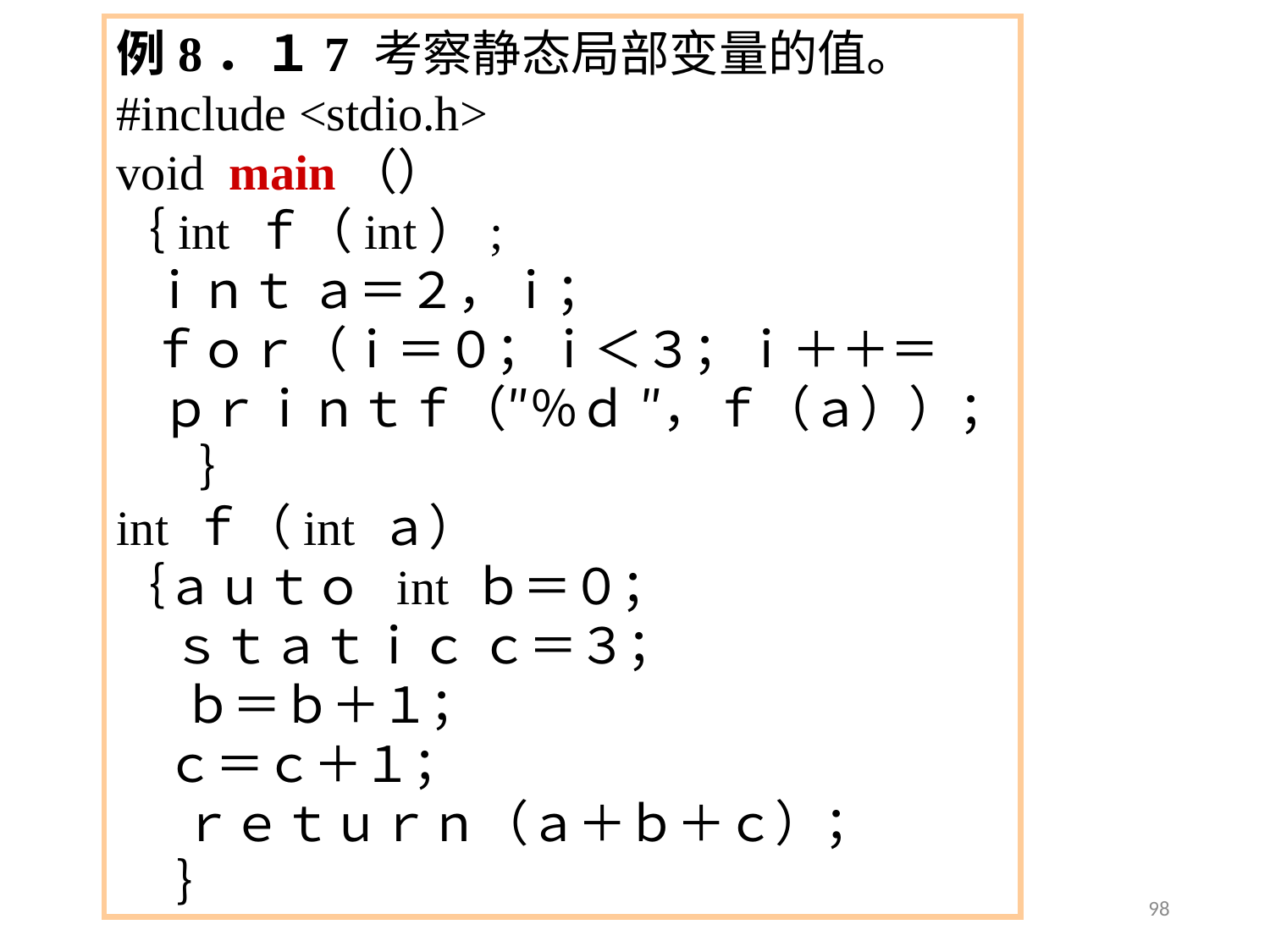

例8．１7 考察静态局部变量的值。
#include <stdio.h>
void  main（）
｛int ｆ（int）;
  ｉｎｔ ａ＝２，ｉ；
  ｆｏｒ（ｉ＝０；ｉ＜３；ｉ＋＋＝
   ｐｒｉｎｔｆ（″％ｄ ″，ｆ（ａ））；
  　｝
int ｆ（int ａ）
｛ａｕｔｏ  int ｂ＝０；
    ｓｔａｔｉｃ ｃ＝３；
     ｂ＝ｂ＋１；
　ｃ＝ｃ＋１；
     ｒｅｔｕｒｎ（ａ＋ｂ＋ｃ）；
　 ｝
98